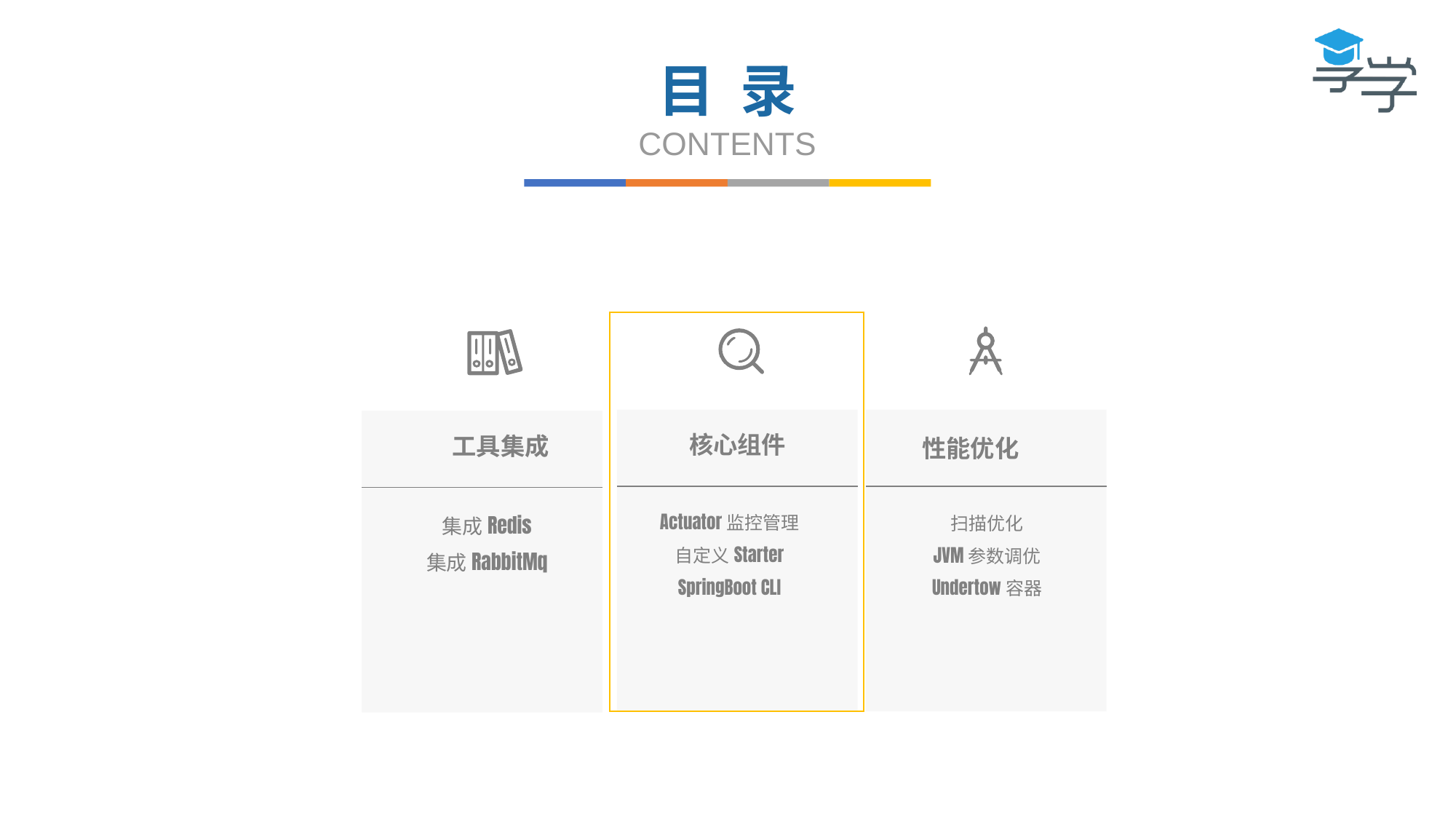

目  录
CONTENTS

核心组件
工具集成
性能优化
Actuator监控管理
自定义Starter
SpringBoot CLI

扫描优化
JVM参数调优
Undertow容器
集成Redis
集成RabbitMq